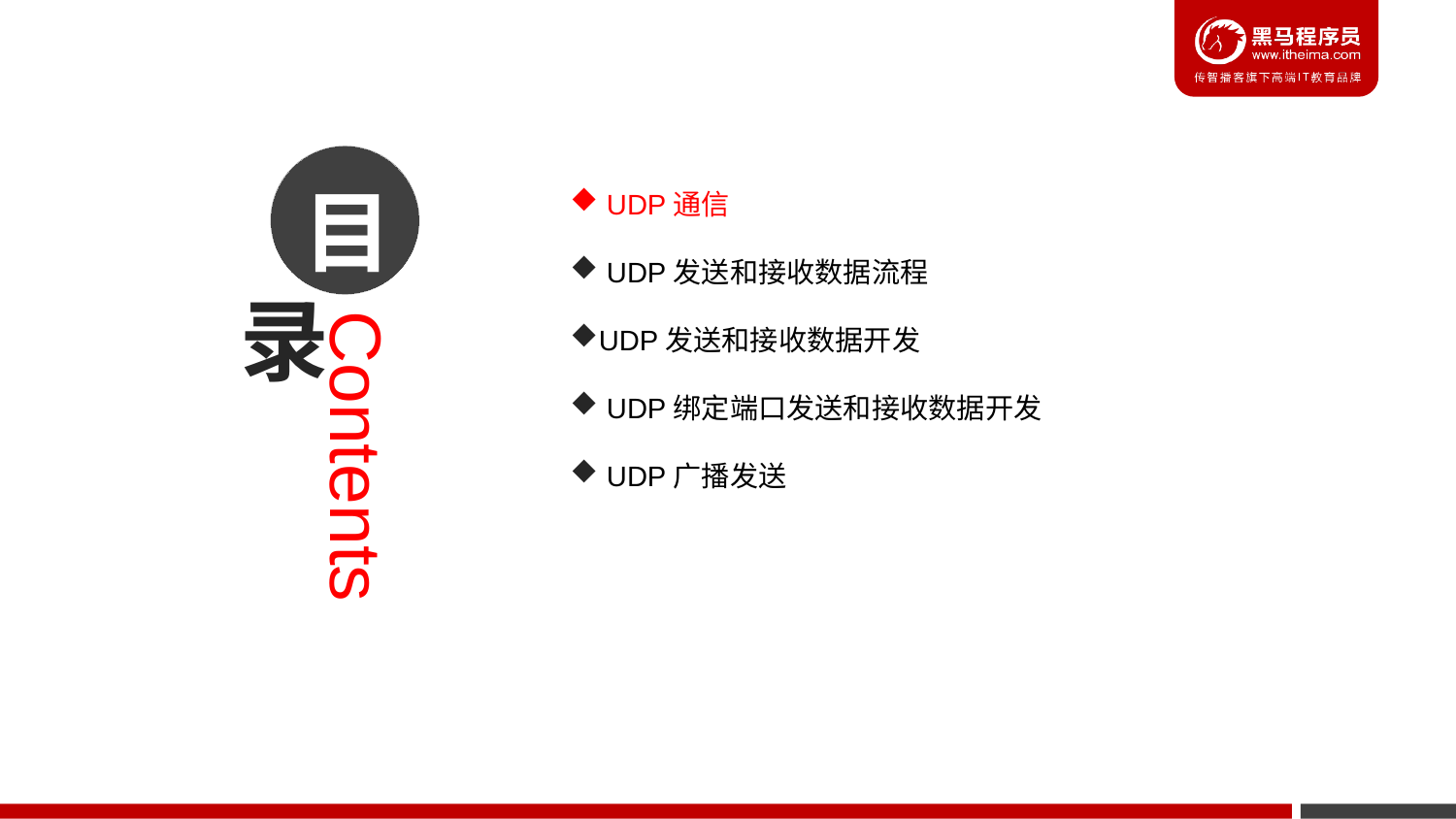

目
 UDP通信
 UDP发送和接收数据流程
UDP发送和接收数据开发
 UDP绑定端口发送和接收数据开发
 UDP广播发送

录
Contents